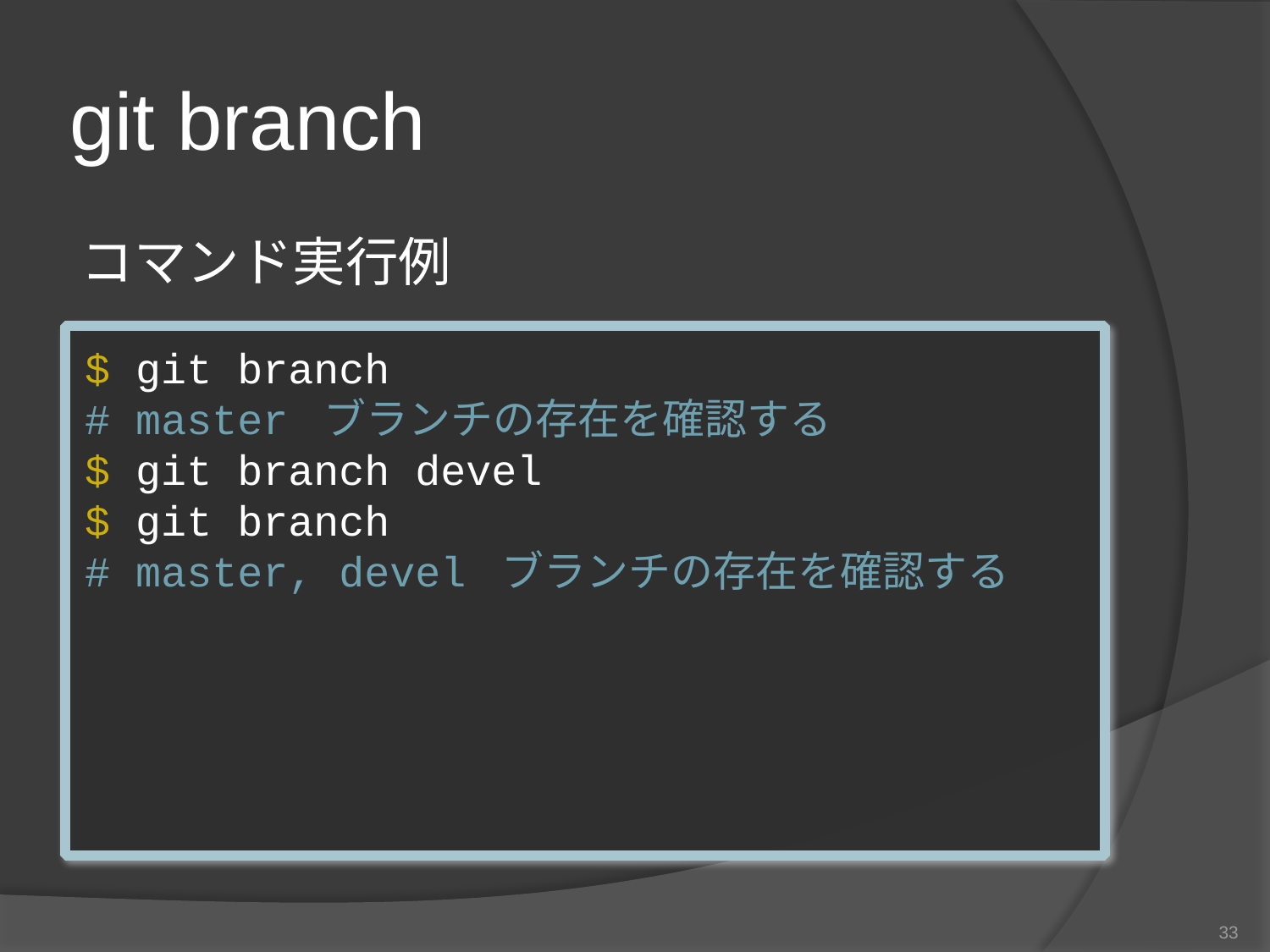

# git branch
コマンド実行例
$ git branch
# master ブランチの存在を確認する
$ git branch devel
$ git branch
# master, devel ブランチの存在を確認する
33